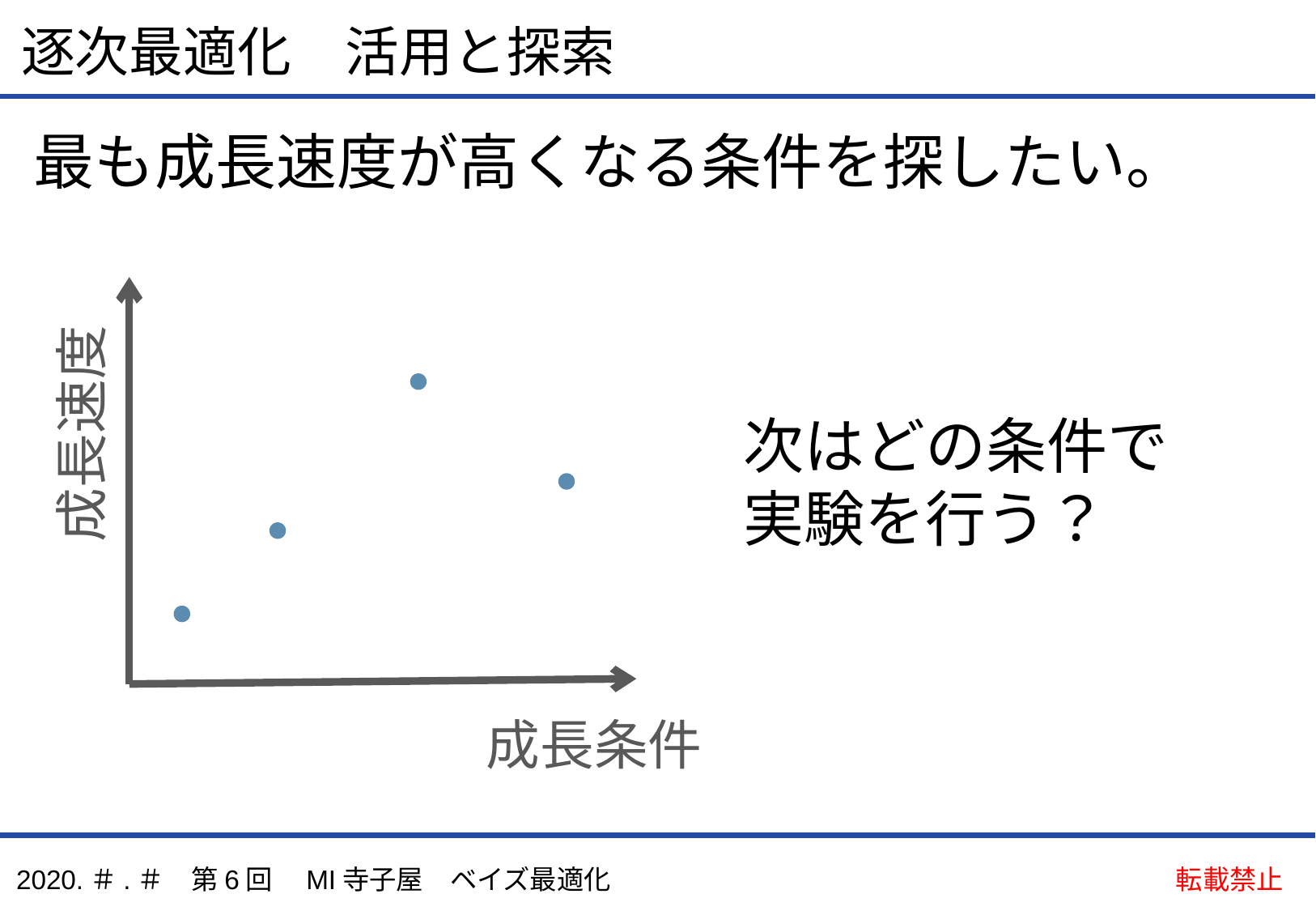

逐次最適化　活用と探索
最も成長速度が高くなる条件を探したい。

成長速度
次はどの条件で
実験を行う？

成長条件